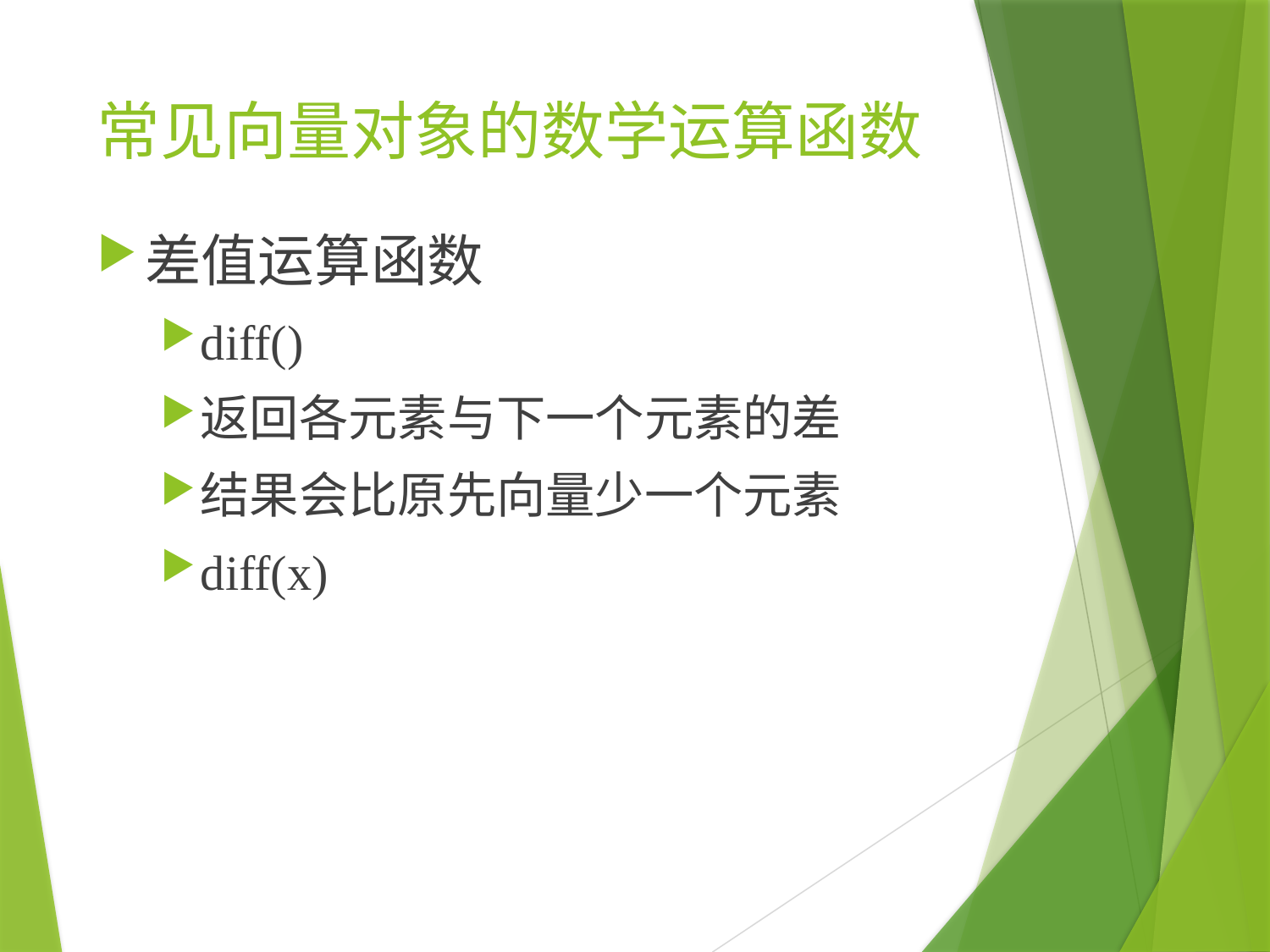

# 常见向量对象的数学运算函数
差值运算函数
diff()
返回各元素与下一个元素的差
结果会比原先向量少一个元素
diff(x)